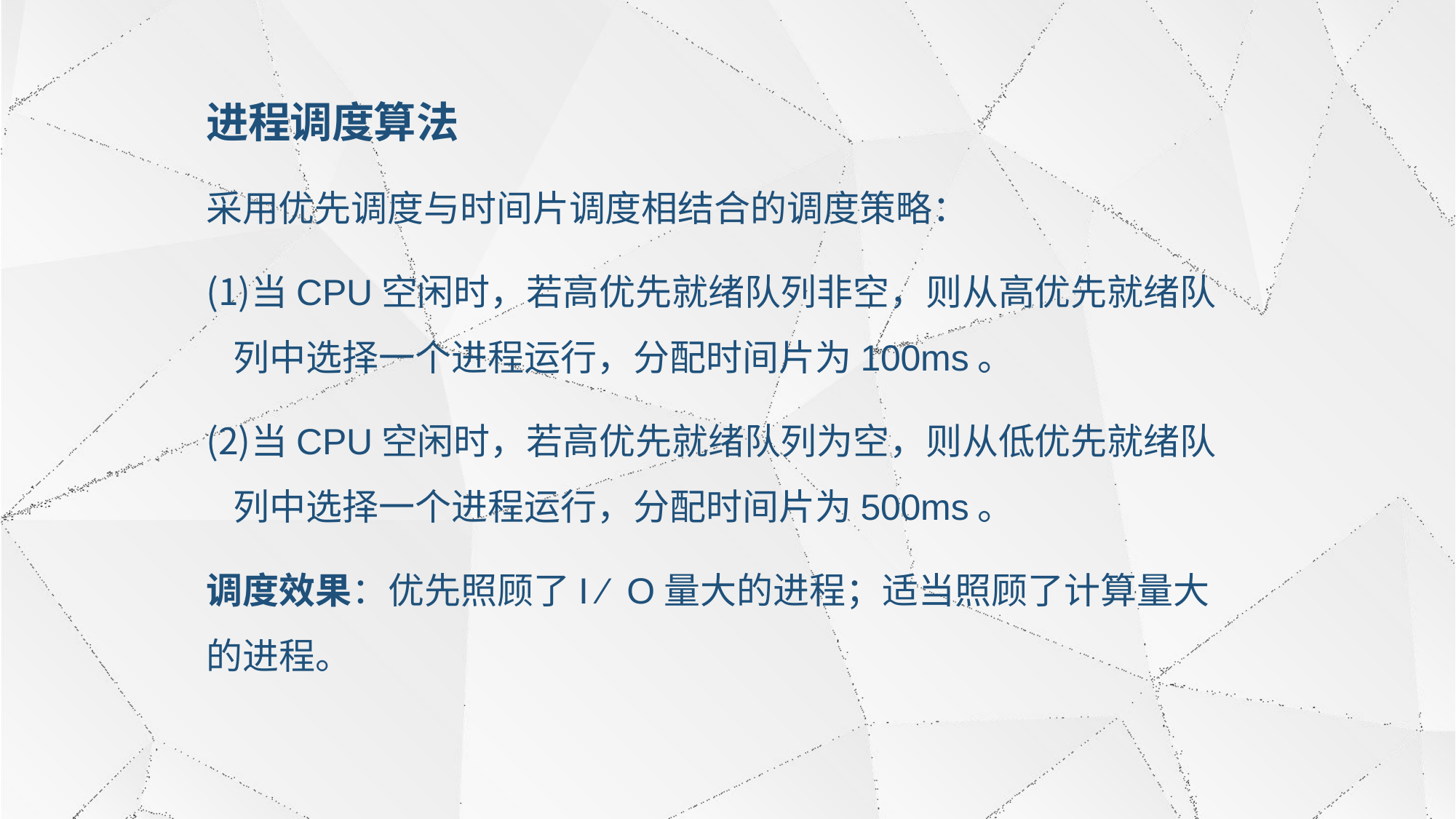

# 进程调度算法
采用优先调度与时间片调度相结合的调度策略：
当CPU空闲时，若高优先就绪队列非空，则从高优先就绪队列中选择一个进程运行，分配时间片为100ms。
当CPU空闲时，若高优先就绪队列为空，则从低优先就绪队列中选择一个进程运行，分配时间片为500ms。
调度效果：优先照顾了I	∕	O量大的进程；适当照顾了计算量大的进程。